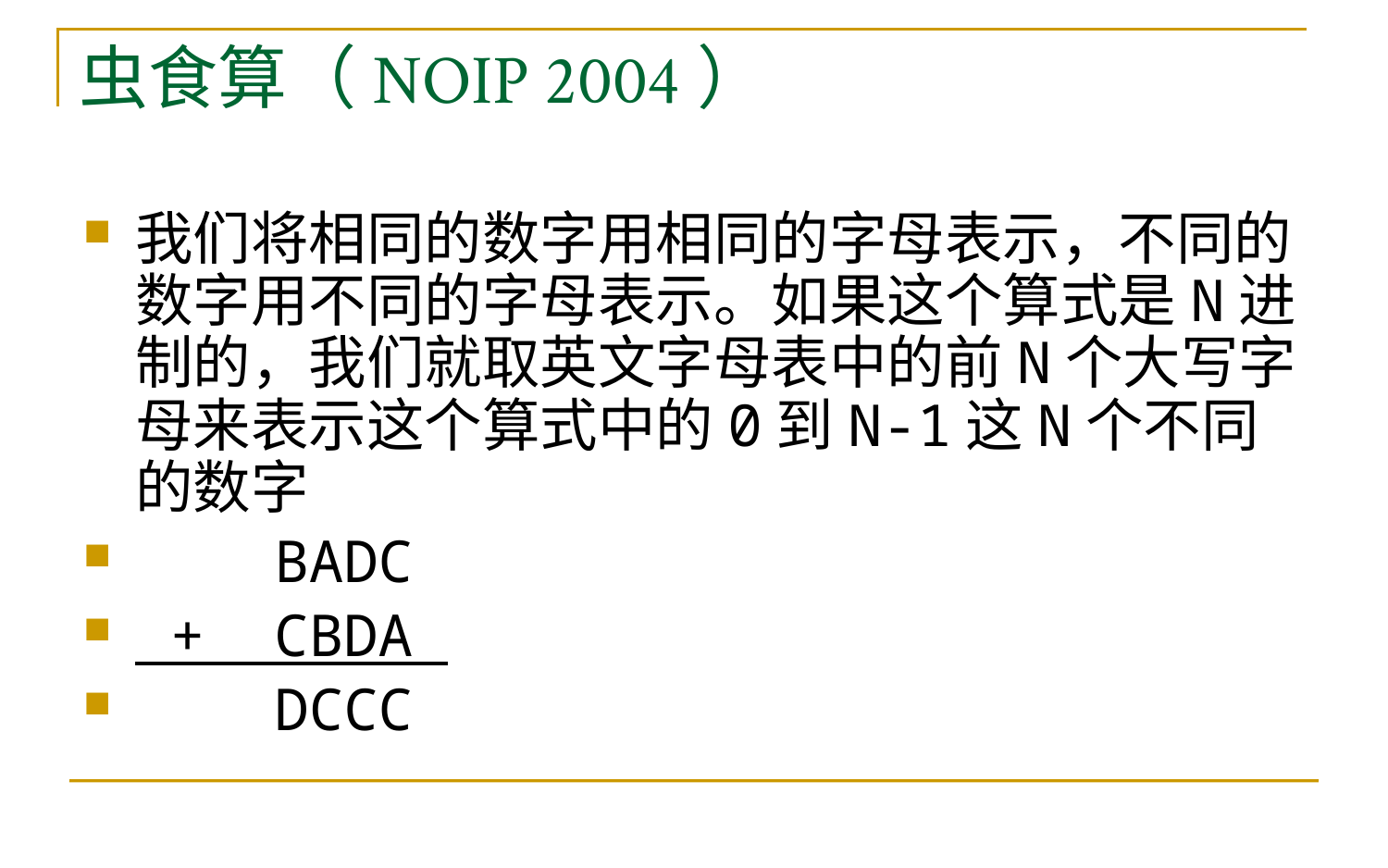

# 虫食算（NOIP 2004）
我们将相同的数字用相同的字母表示，不同的数字用不同的字母表示。如果这个算式是N进制的，我们就取英文字母表中的前N个大写字母来表示这个算式中的0到N-1这N个不同的数字
    BADC
 +  CBDA
    DCCC